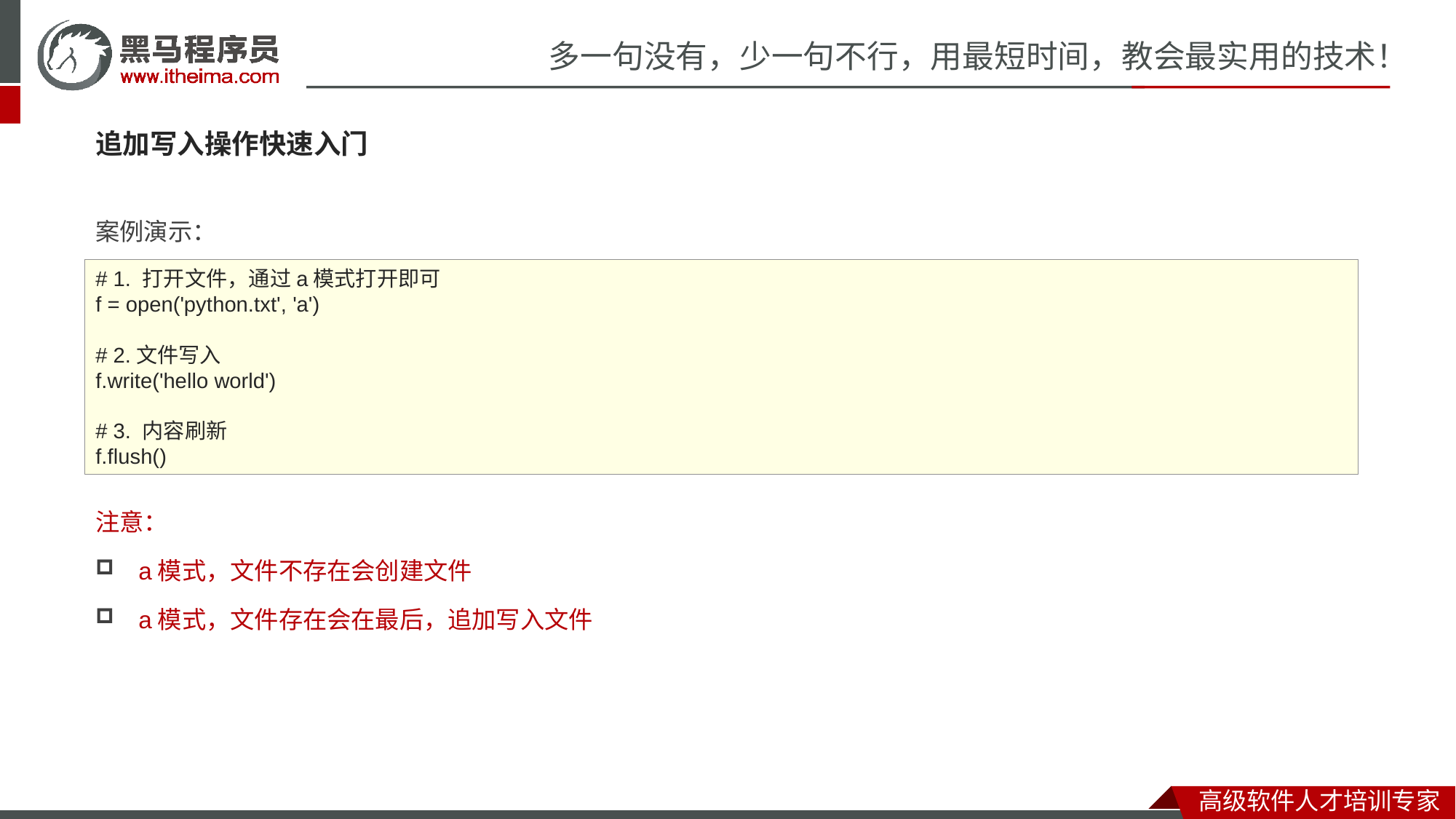

追加写入操作快速入门
案例演示：

注意：
a模式，文件不存在会创建文件
a模式，文件存在会在最后，追加写入文件
# 1. 打开文件，通过a模式打开即可
f = open('python.txt', 'a')

# 2.文件写入
f.write('hello world')

# 3. 内容刷新
f.flush()